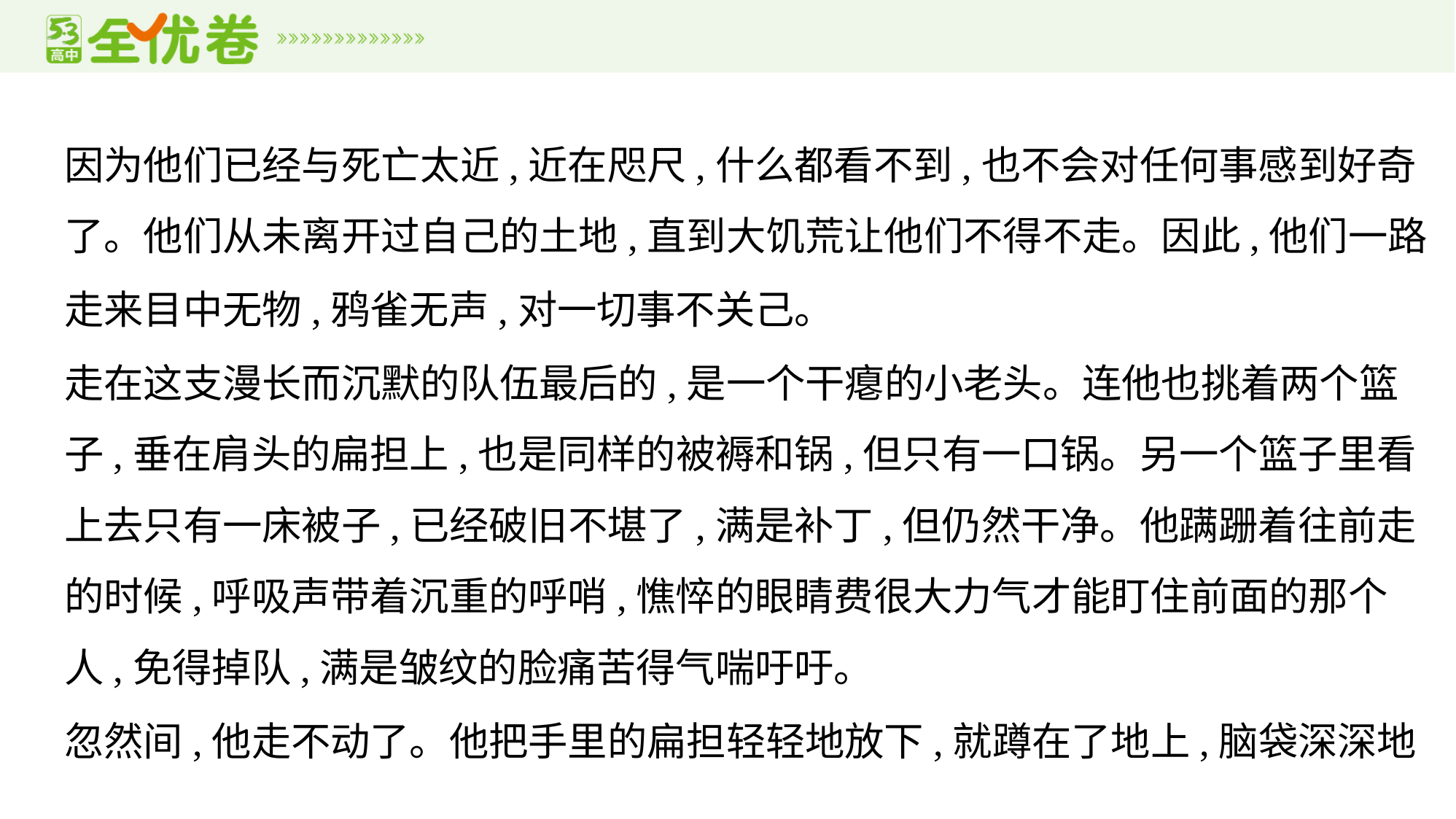

因为他们已经与死亡太近,近在咫尺,什么都看不到,也不会对任何事感到好奇
了。他们从未离开过自己的土地,直到大饥荒让他们不得不走。因此,他们一路
走来目中无物,鸦雀无声,对一切事不关己。
走在这支漫长而沉默的队伍最后的,是一个干瘪的小老头。连他也挑着两个篮
子,垂在肩头的扁担上,也是同样的被褥和锅,但只有一口锅。另一个篮子里看
上去只有一床被子,已经破旧不堪了,满是补丁,但仍然干净。他蹒跚着往前走
的时候,呼吸声带着沉重的呼哨,憔悴的眼睛费很大力气才能盯住前面的那个
人,免得掉队,满是皱纹的脸痛苦得气喘吁吁。
忽然间,他走不动了。他把手里的扁担轻轻地放下,就蹲在了地上,脑袋深深地